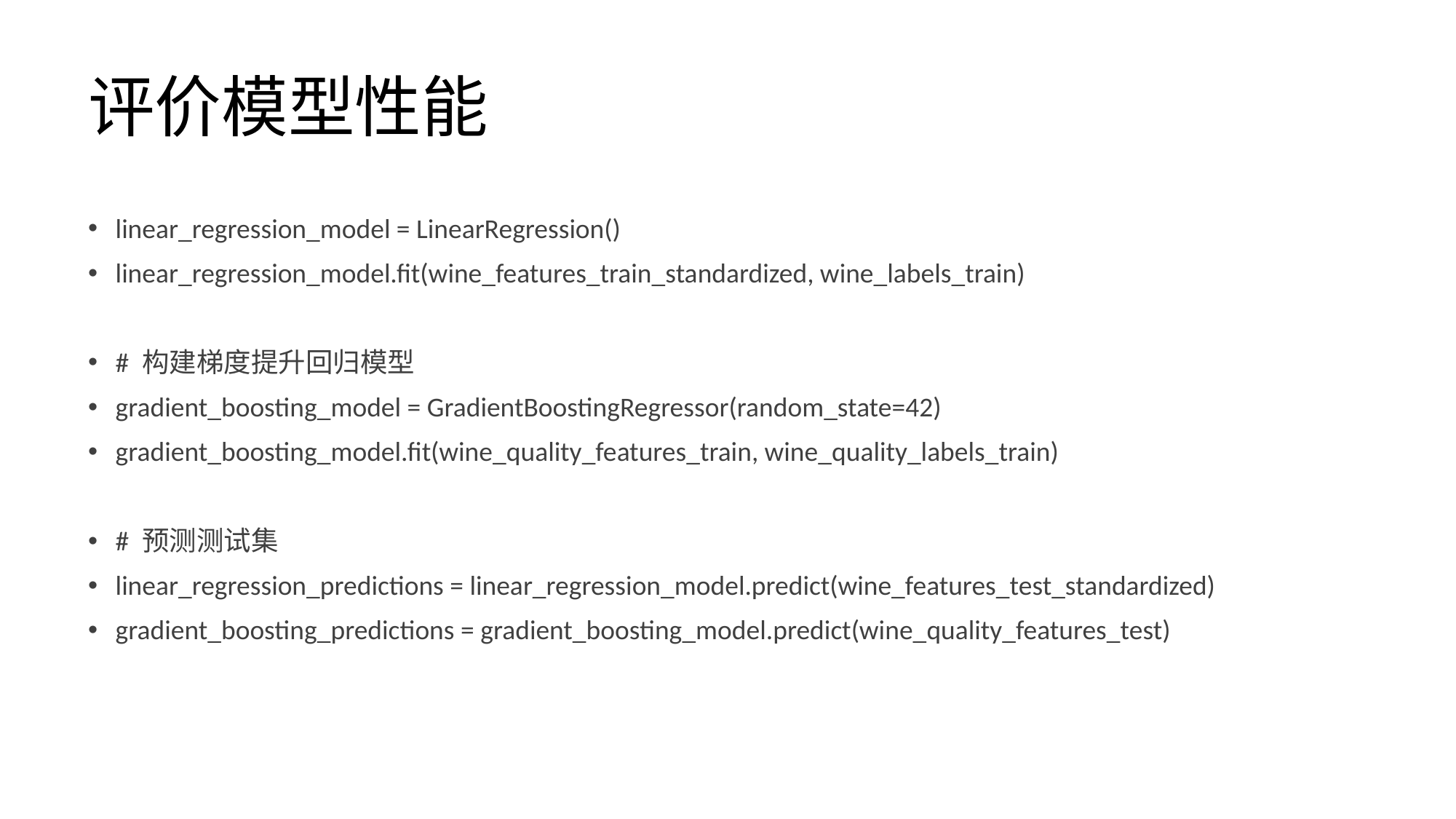

# 评价模型性能
linear_regression_model = LinearRegression()
linear_regression_model.fit(wine_features_train_standardized, wine_labels_train)

# 构建梯度提升回归模型
gradient_boosting_model = GradientBoostingRegressor(random_state=42)
gradient_boosting_model.fit(wine_quality_features_train, wine_quality_labels_train)

# 预测测试集
linear_regression_predictions = linear_regression_model.predict(wine_features_test_standardized)
gradient_boosting_predictions = gradient_boosting_model.predict(wine_quality_features_test)